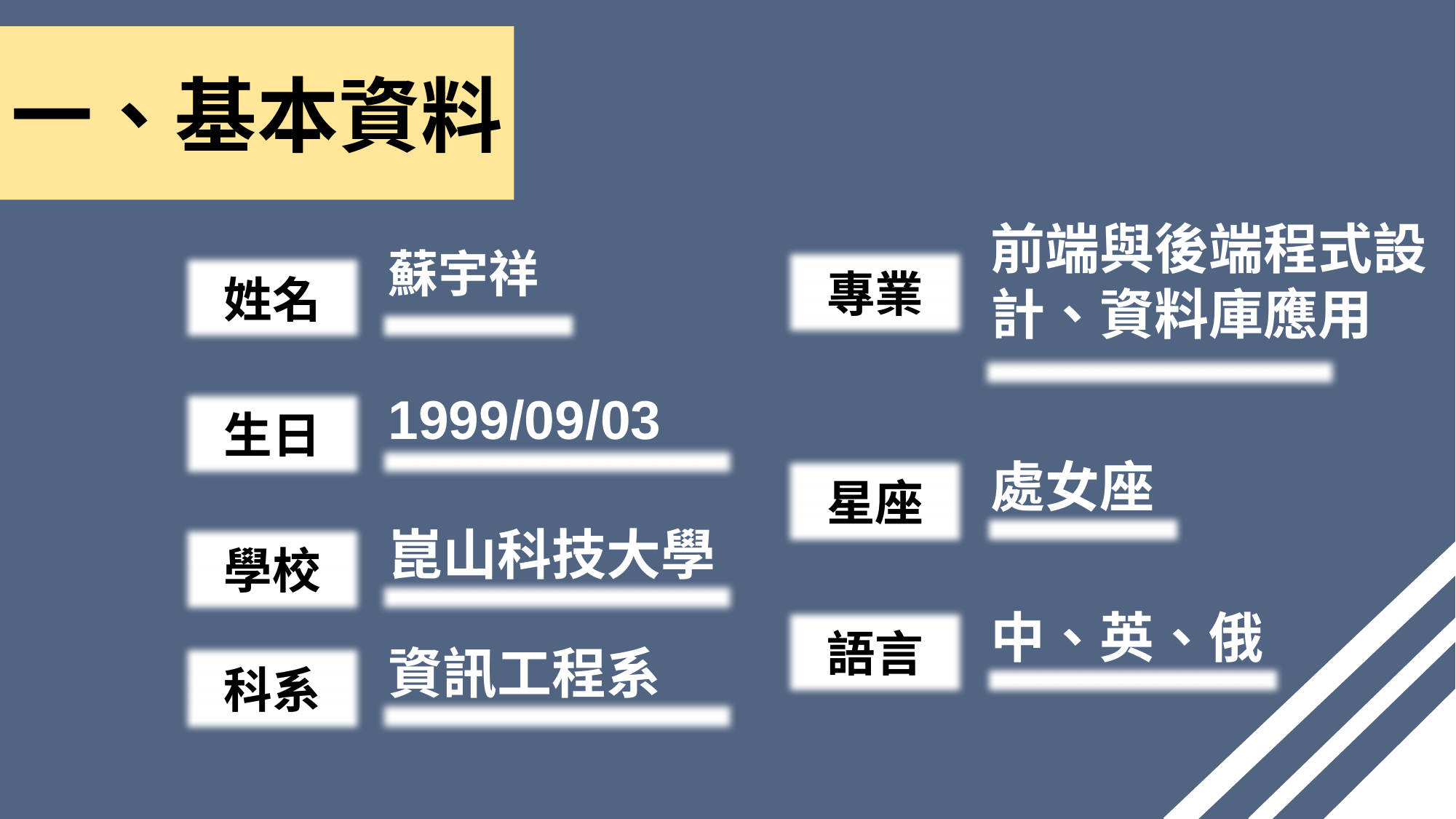

前端與後端程式設計、資料庫應用
# 蘇宇祥
專業
姓名

1999/09/03
生日
處女座

星座
崑山科技大學

學校

中、英、俄
語言
資訊工程系
科系